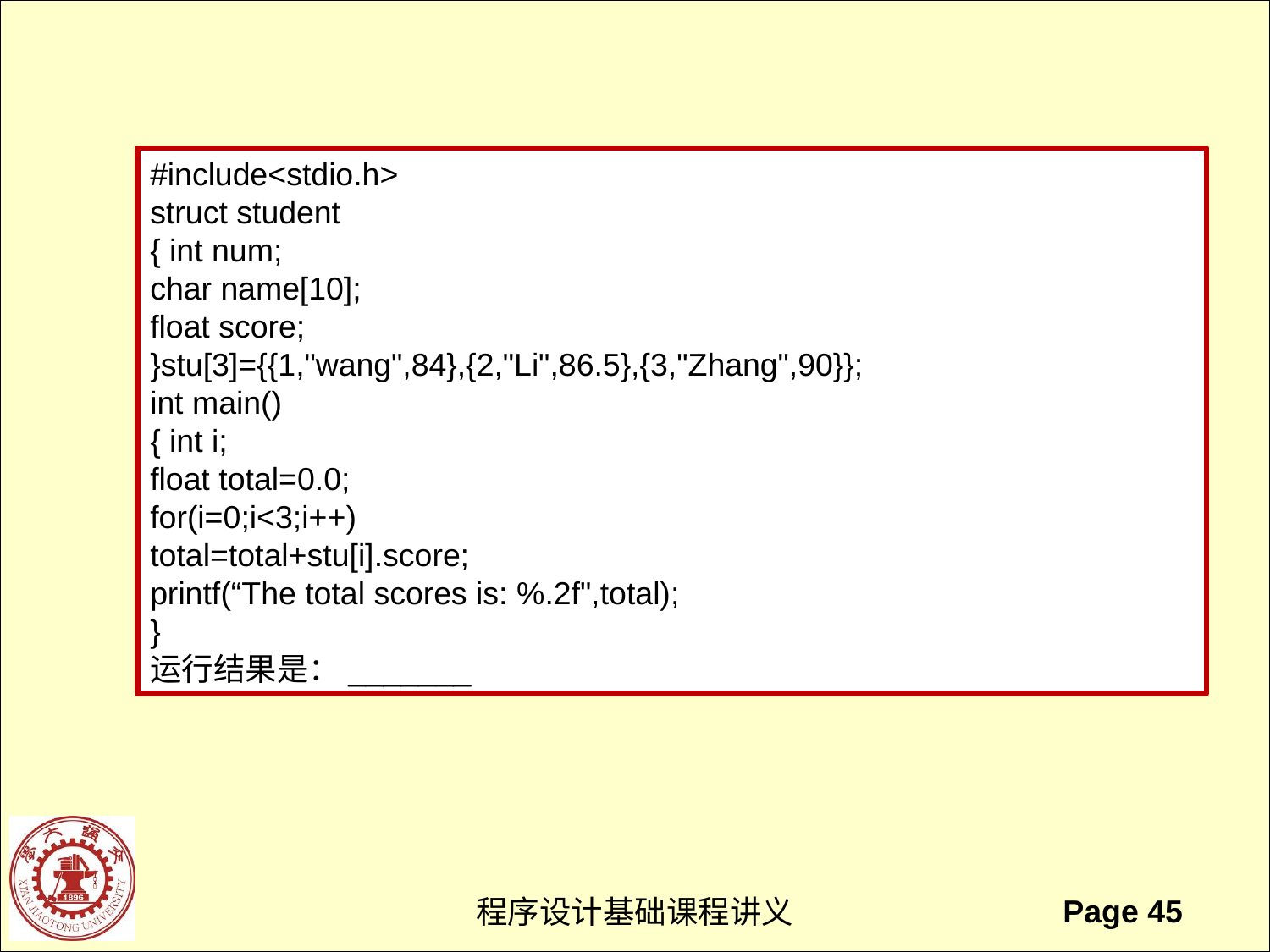

#include<stdio.h>
struct student
{ int num;
char name[10];
float score;
}stu[3]={{1,"wang",84},{2,"Li",86.5},{3,"Zhang",90}};
int main()
{ int i;
float total=0.0;
for(i=0;i<3;i++)
total=total+stu[i].score;
printf(“The total scores is: %.2f",total);
}
运行结果是：_______
The total scores is: 260.50